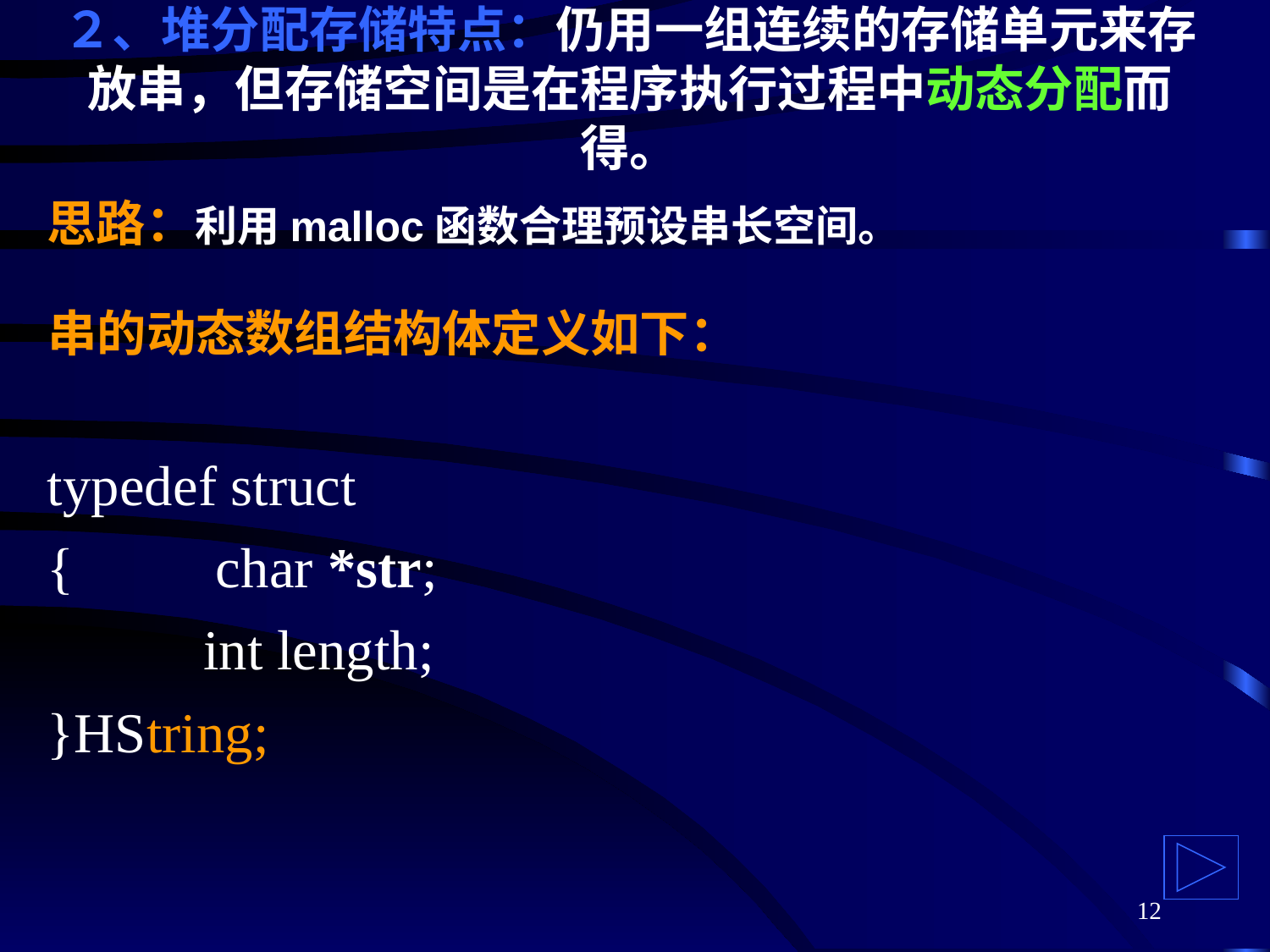

# ２、堆分配存储特点：仍用一组连续的存储单元来存放串，但存储空间是在程序执行过程中动态分配而得。
思路：利用malloc函数合理预设串长空间。
串的动态数组结构体定义如下：
typedef struct
{          char *str;
           int length;
}HString;

12